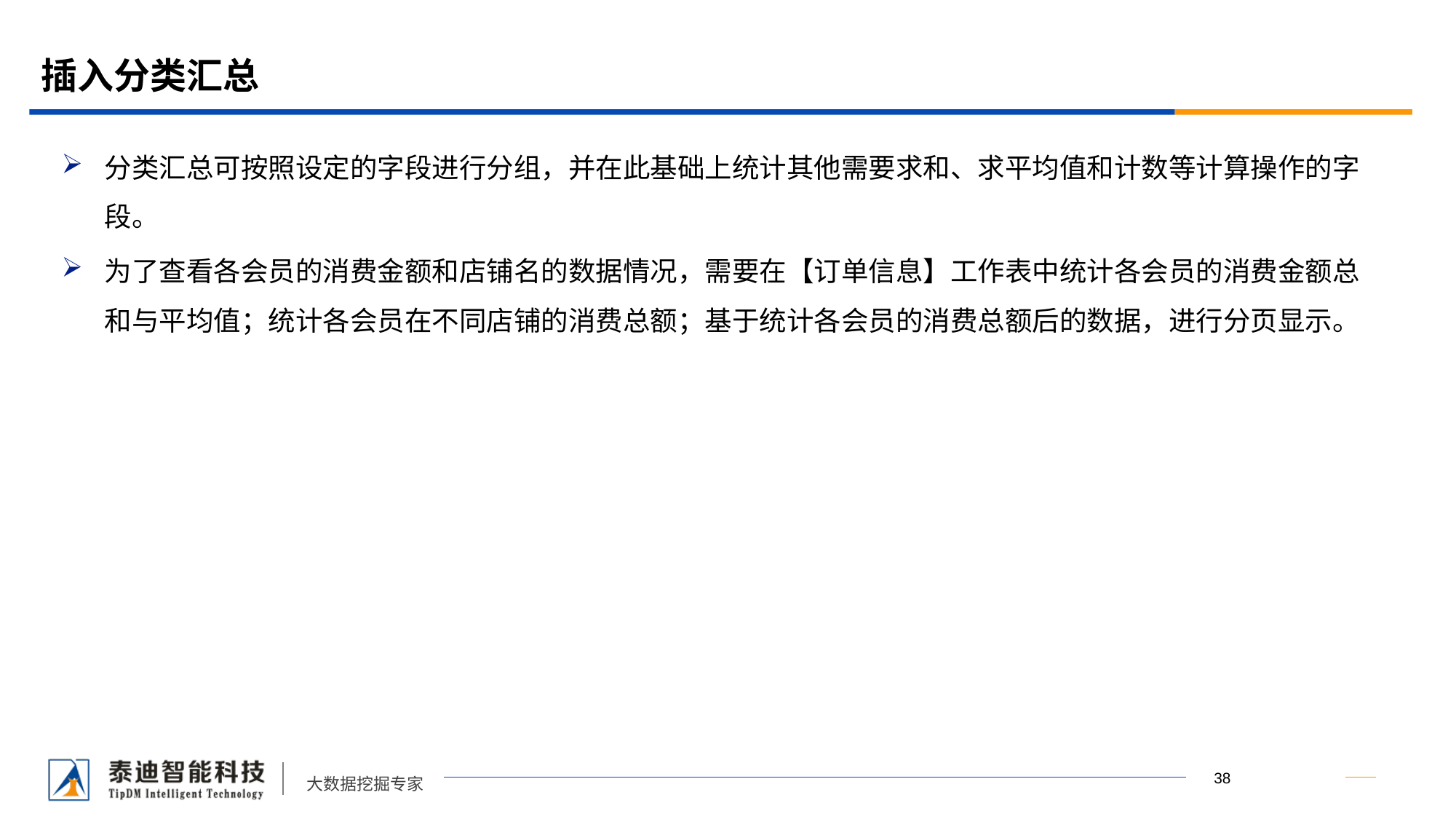

# 插入分类汇总
分类汇总可按照设定的字段进行分组，并在此基础上统计其他需要求和、求平均值和计数等计算操作的字段。
为了查看各会员的消费金额和店铺名的数据情况，需要在【订单信息】工作表中统计各会员的消费金额总和与平均值；统计各会员在不同店铺的消费总额；基于统计各会员的消费总额后的数据，进行分页显示。